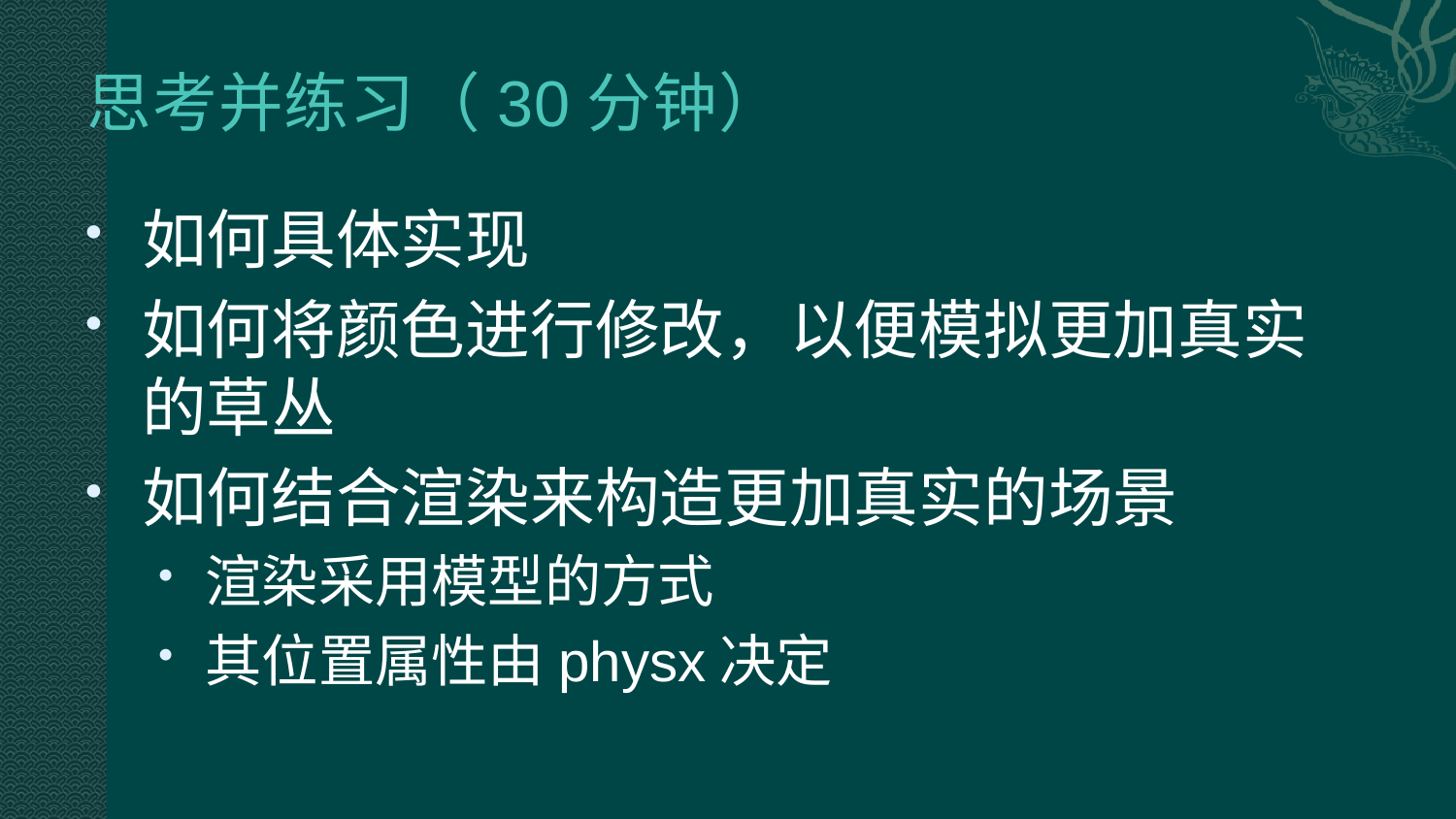

# 思考并练习（30分钟）
如何具体实现
如何将颜色进行修改，以便模拟更加真实的草丛
如何结合渲染来构造更加真实的场景
渲染采用模型的方式
其位置属性由physx决定